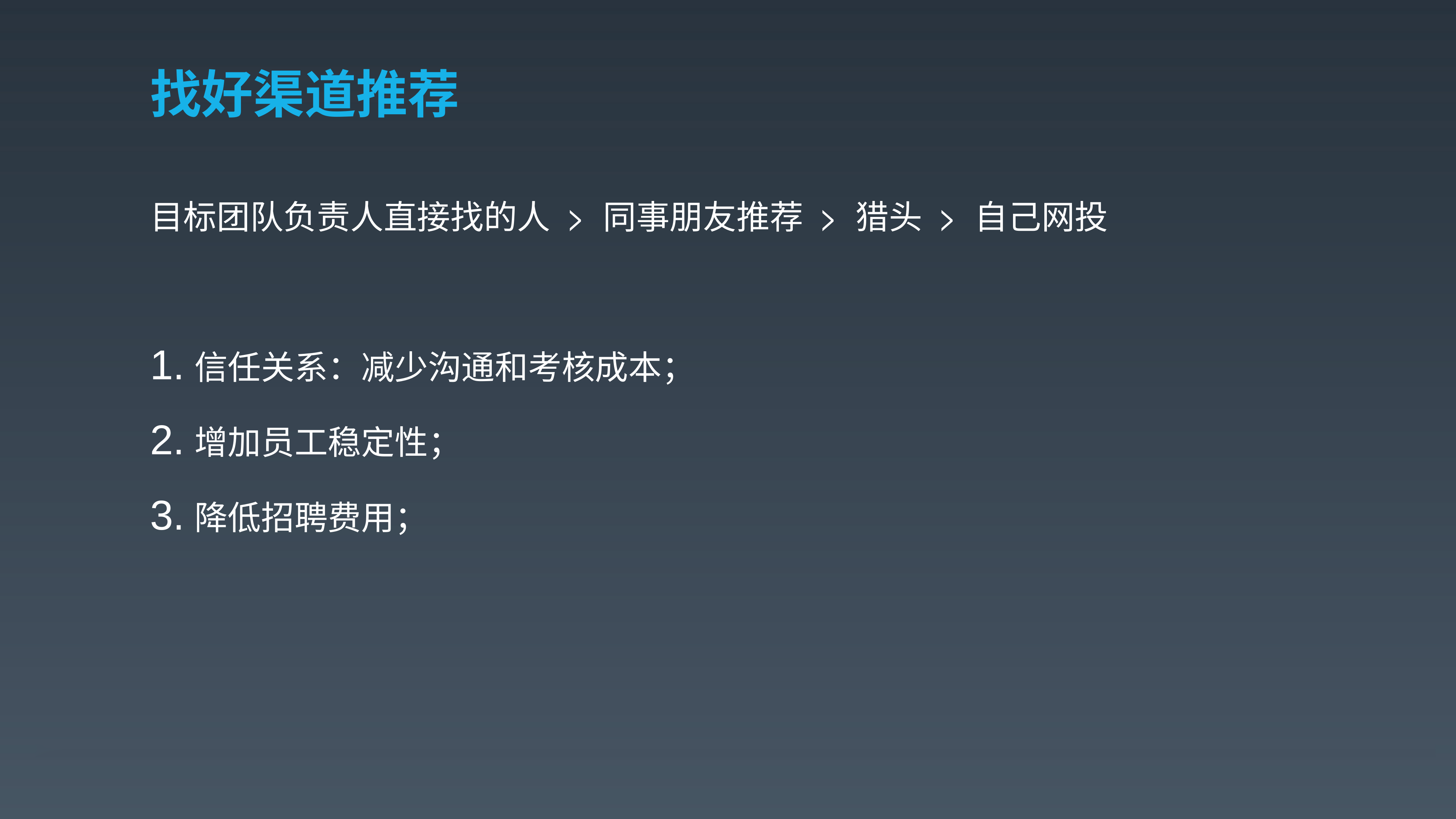

# 找好渠道推荐
目标团队负责人直接找的人 > 同事朋友推荐 > 猎头 > 自己网投

信任关系：减少沟通和考核成本；
增加员工稳定性；
降低招聘费用；